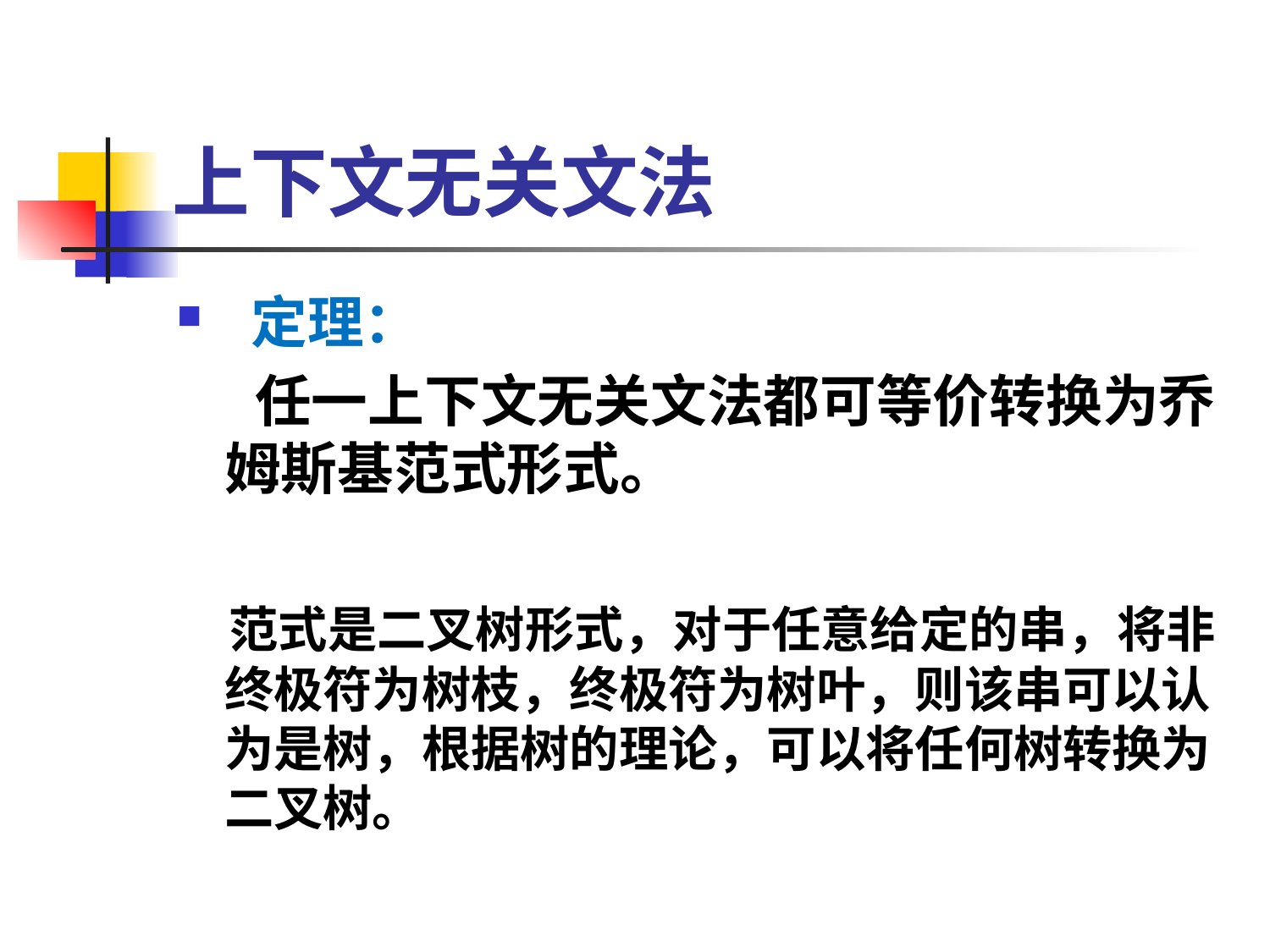

# 上下文无关文法
 定理：
     任一上下文无关文法都可等价转换为乔 姆斯基范式形式。

   范式是二叉树形式，对于任意给定的串，将非终极符为树枝，终极符为树叶，则该串可以认为是树，根据树的理论，可以将任何树转换为二叉树。